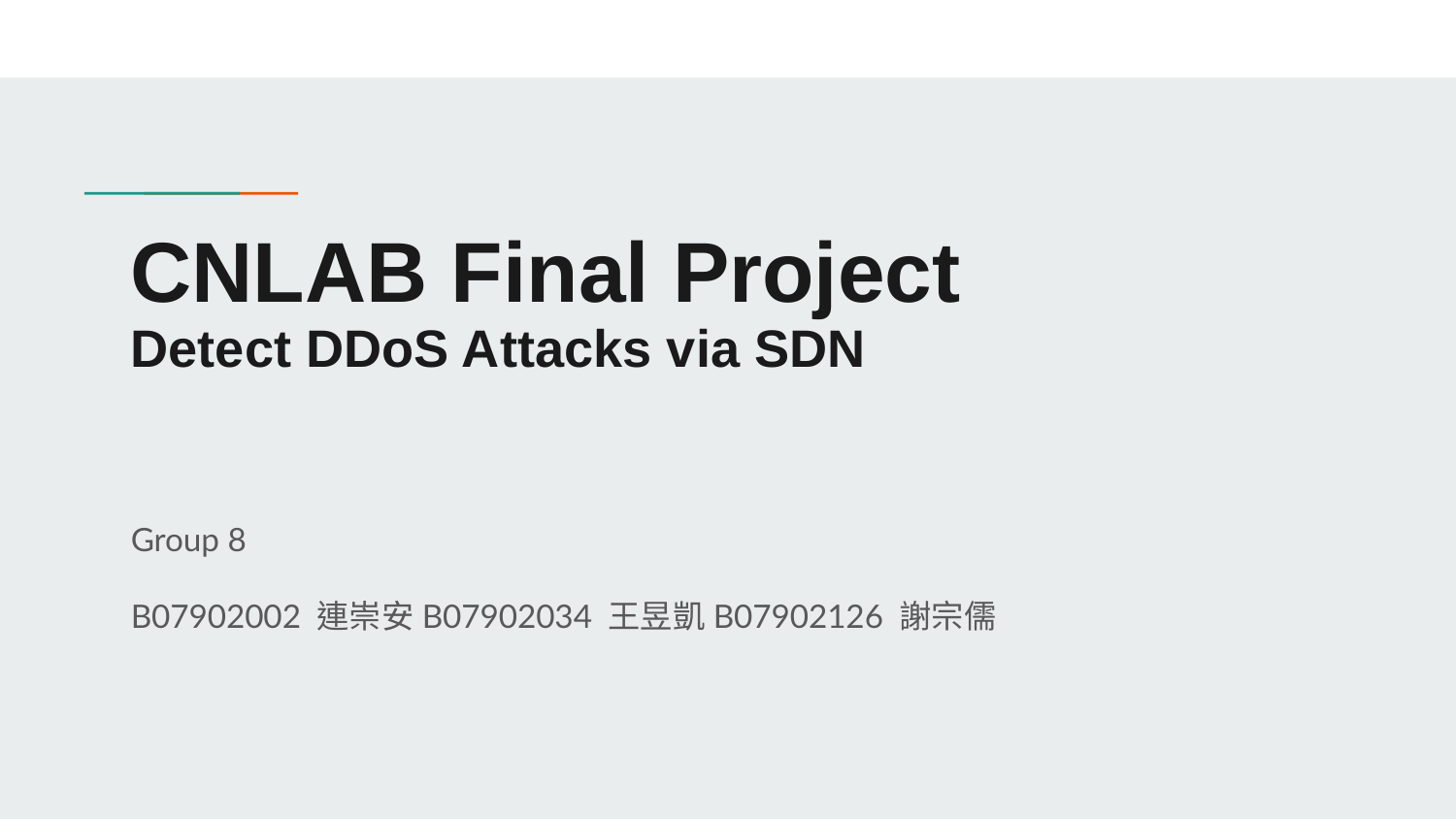

# CNLAB Final Project
Detect DDoS Attacks via SDN
Group 8

B07902002 連崇安	B07902034 王昱凱	B07902126 謝宗儒